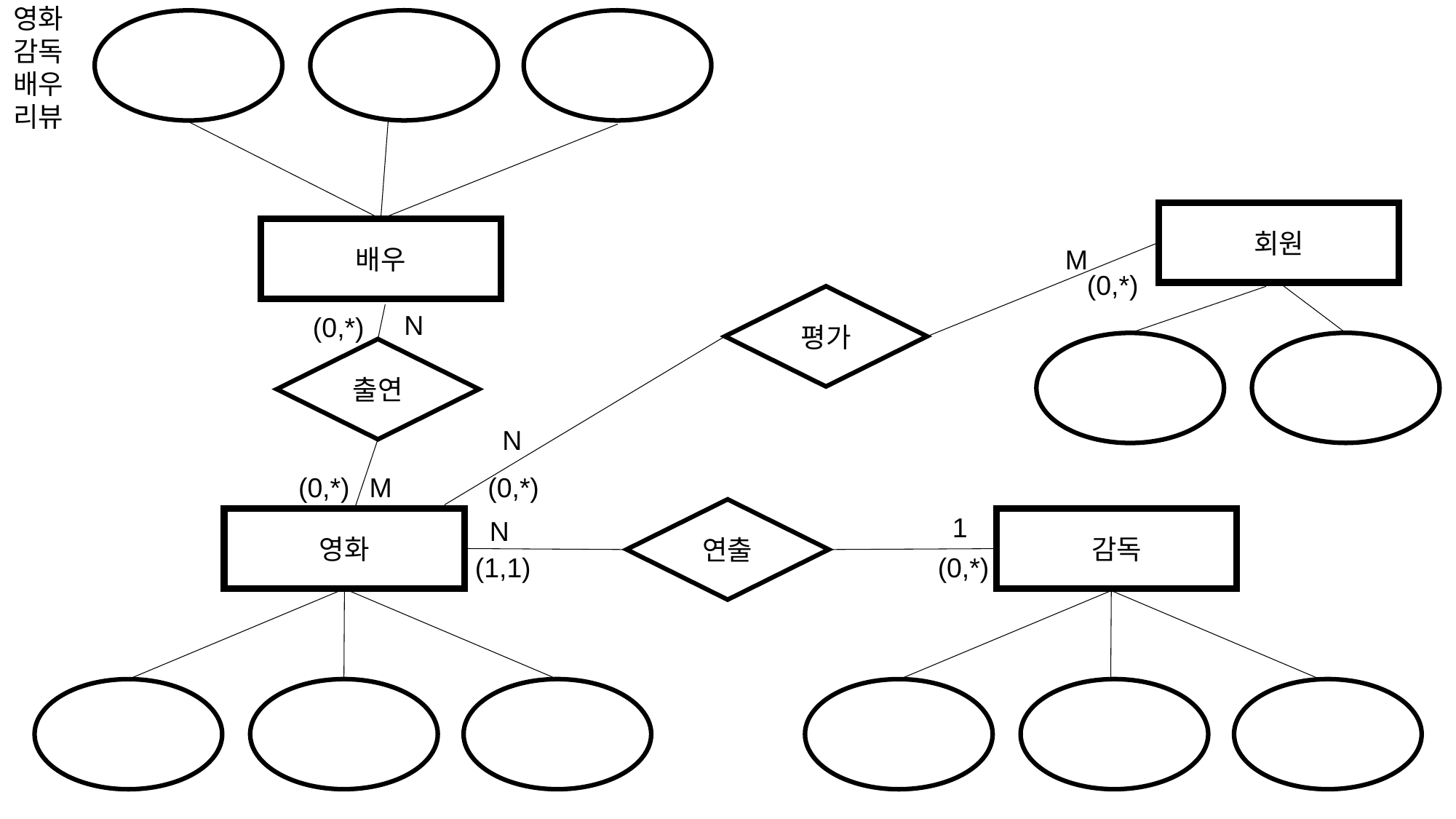

영화
감독
배우
리뷰

나이
국적
이름
회원
배우
M
(0,*)
평가
N
(0,*)
회원
이름
회워
아이디
출연
N
(0,*)
(0,*)
M
연출
1
N
영화
감독
(1,1)
(0,*)
줄거리
상영시간
국적
나이
영화이름
이름